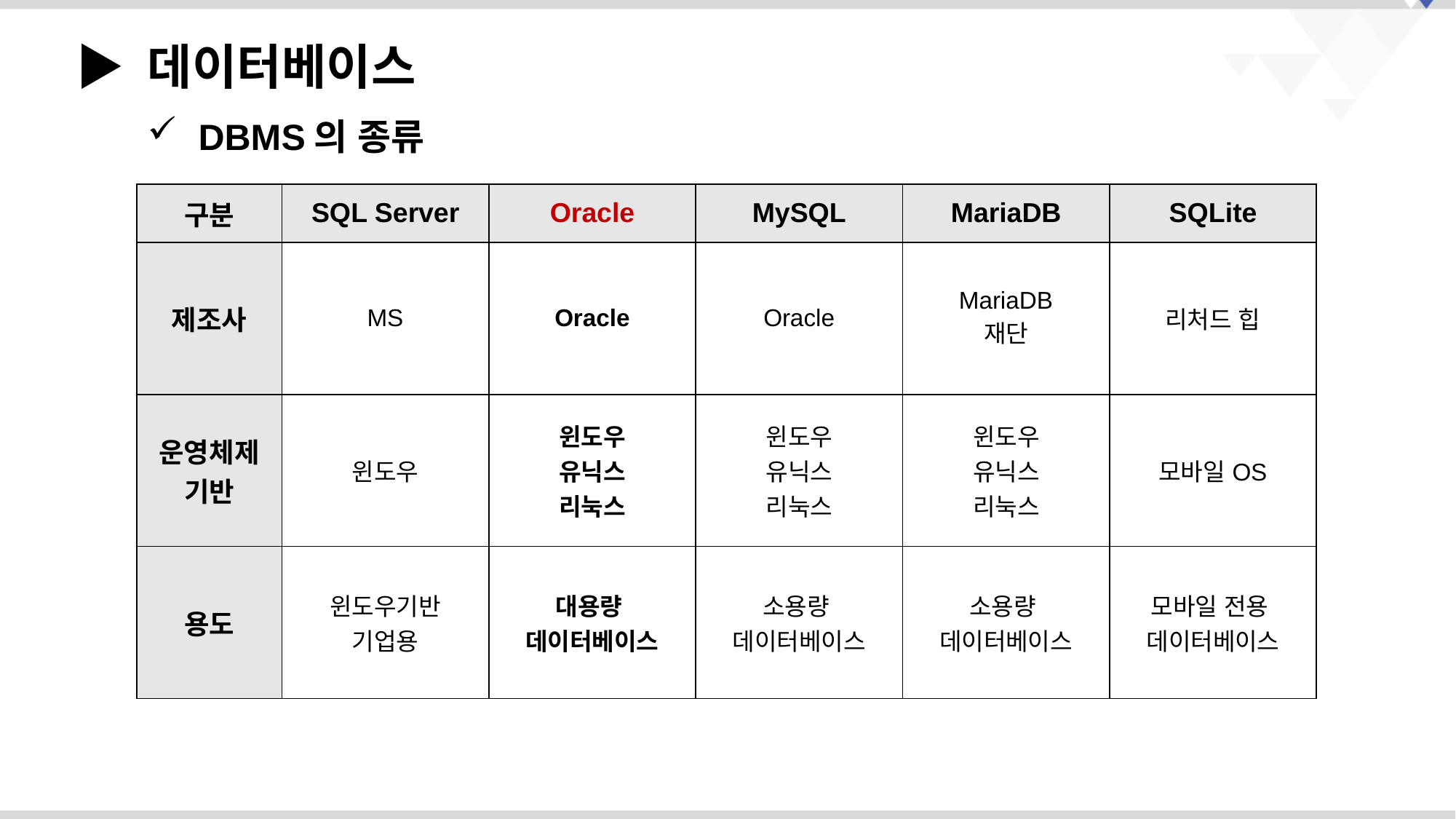

▶ 데이터베이스
 DBMS의 종류
| 구분 | SQL Server | Oracle | MySQL | MariaDB | SQLite |
| --- | --- | --- | --- | --- | --- |
| 제조사 | MS | Oracle | Oracle | MariaDB 재단 | 리처드 힙 |
| 운영체제 기반 | 윈도우 | 윈도우 유닉스 리눅스 | 윈도우 유닉스 리눅스 | 윈도우 유닉스 리눅스 | 모바일OS |
| 용도 | 윈도우기반 기업용 | 대용량 데이터베이스 | 소용량 데이터베이스 | 소용량 데이터베이스 | 모바일 전용 데이터베이스 |